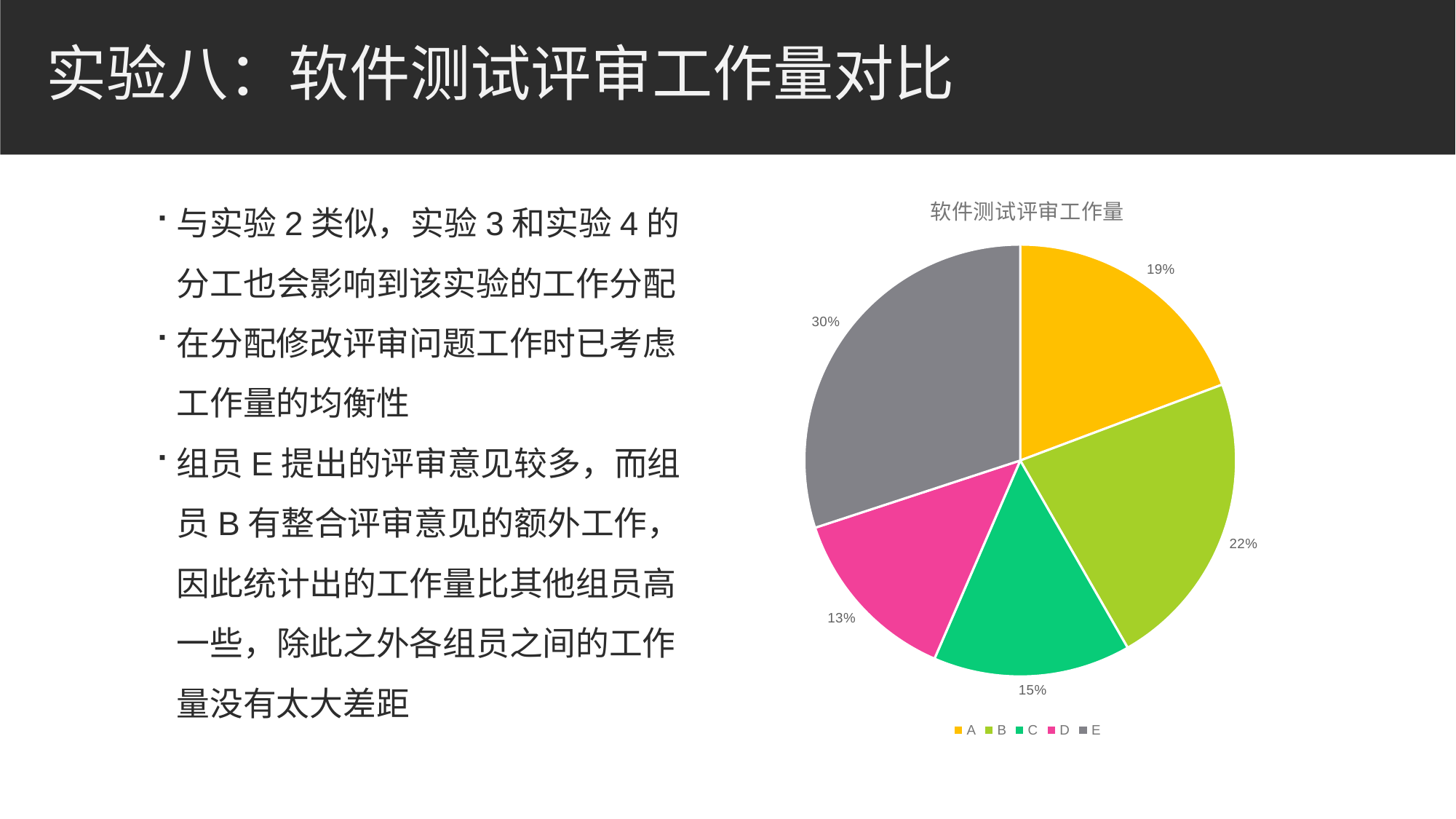

# 实验八：软件测试评审工作量对比

### Chart:

| Category | 软件测试评审工作量 |
|---|---|
| A | 0.1928251121076233 |
| B | 0.22421524663677128 |
| C | 0.14798206278026904 |
| D | 0.13452914798206278 |
| E | 0.3004484304932735 |
与实验2类似，实验3和实验4的分工也会影响到该实验的工作分配
在分配修改评审问题工作时已考虑工作量的均衡性
组员E提出的评审意见较多，而组员B有整合评审意见的额外工作，因此统计出的工作量比其他组员高一些，除此之外各组员之间的工作量没有太大差距